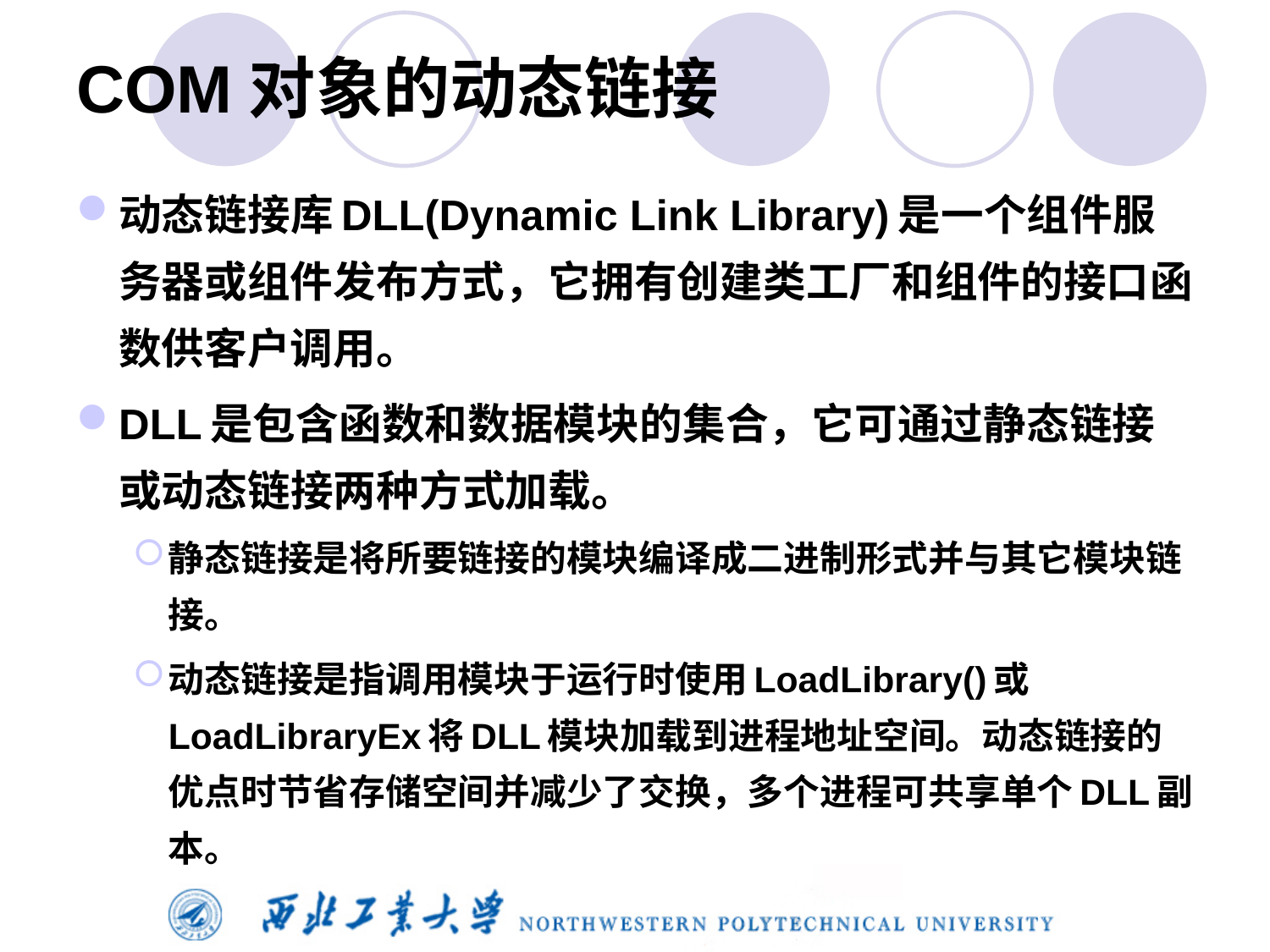

# COM对象的动态链接
动态链接库DLL(Dynamic Link Library)是一个组件服务器或组件发布方式，它拥有创建类工厂和组件的接口函数供客户调用。
DLL是包含函数和数据模块的集合，它可通过静态链接或动态链接两种方式加载。
静态链接是将所要链接的模块编译成二进制形式并与其它模块链接。
动态链接是指调用模块于运行时使用LoadLibrary()或LoadLibraryEx将DLL模块加载到进程地址空间。动态链接的优点时节省存储空间并减少了交换，多个进程可共享单个DLL副本。